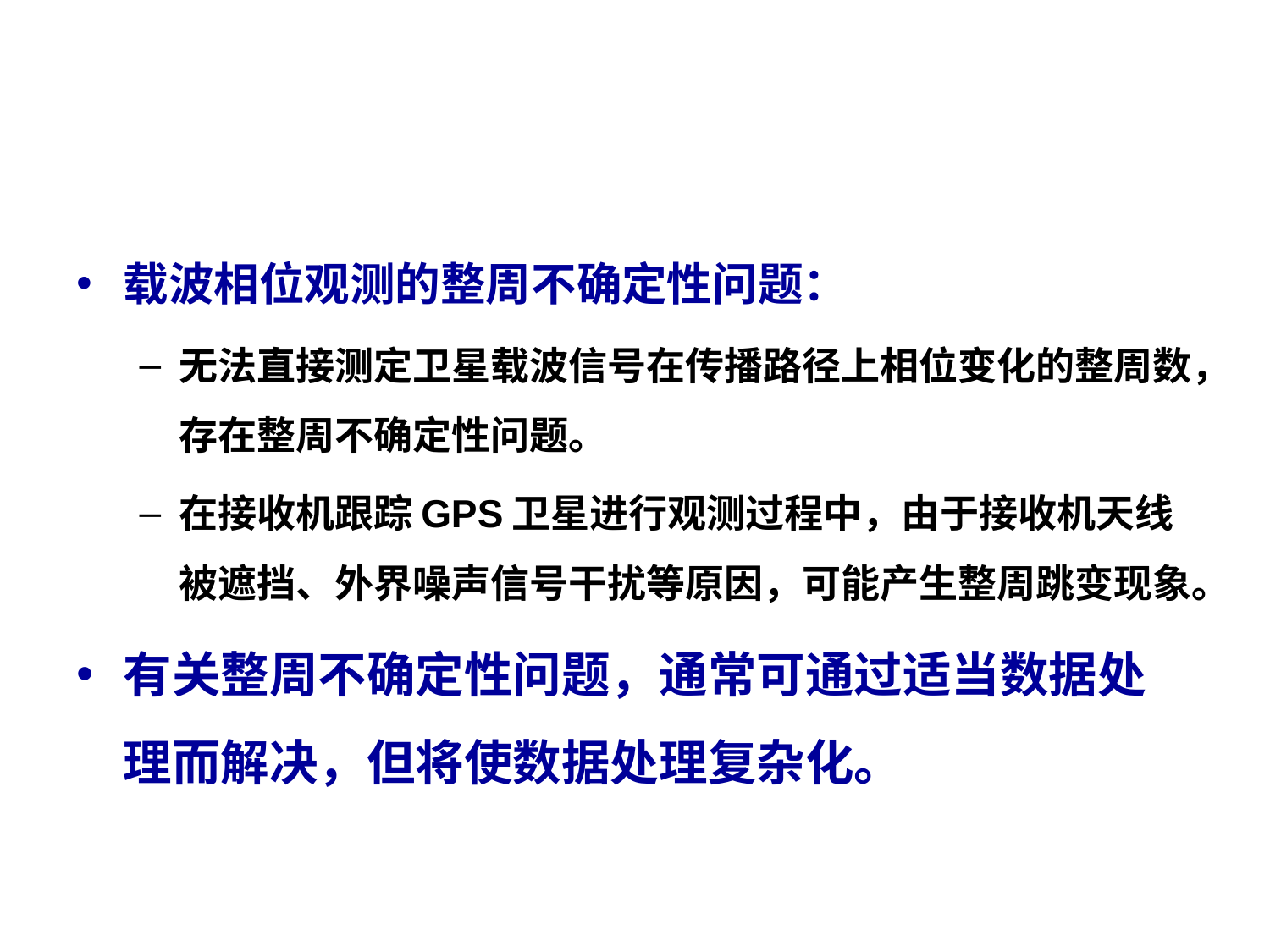

#
载波相位观测的整周不确定性问题：
无法直接测定卫星载波信号在传播路径上相位变化的整周数，存在整周不确定性问题。
在接收机跟踪GPS卫星进行观测过程中，由于接收机天线被遮挡、外界噪声信号干扰等原因，可能产生整周跳变现象。
有关整周不确定性问题，通常可通过适当数据处理而解决，但将使数据处理复杂化。